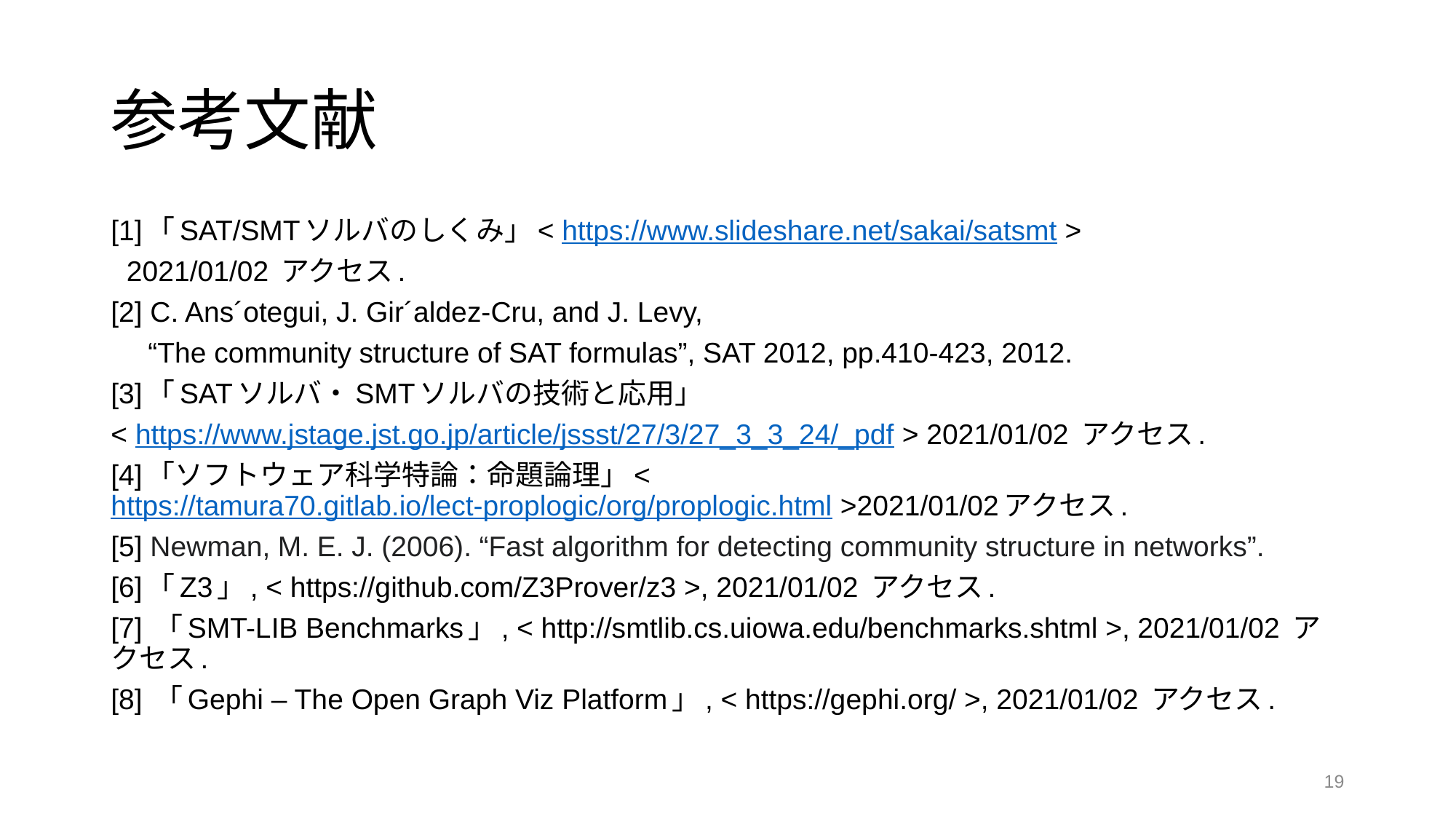

# 参考文献
[1]「SAT/SMTソルバのしくみ」< https://www.slideshare.net/sakai/satsmt >
  2021/01/02 アクセス.
[2] C. Ans´otegui, J. Gir´aldez-Cru, and J. Levy,
 “The community structure of SAT formulas”, SAT 2012, pp.410-423, 2012.
[3]「SATソルバ・SMTソルバの技術と応用」
< https://www.jstage.jst.go.jp/article/jssst/27/3/27_3_3_24/_pdf > 2021/01/02 アクセス.
[4]「ソフトウェア科学特論：命題論理」< https://tamura70.gitlab.io/lect-proplogic/org/proplogic.html >2021/01/02アクセス.
[5] Newman, M. E. J. (2006). “Fast algorithm for detecting community structure in networks”.
[6]「Z3」, < https://github.com/Z3Prover/z3 >, 2021/01/02 アクセス.
[7] 「SMT-LIB Benchmarks」, < http://smtlib.cs.uiowa.edu/benchmarks.shtml >, 2021/01/02 アクセス.
[8] 「Gephi – The Open Graph Viz Platform」, < https://gephi.org/ >, 2021/01/02 アクセス.

19